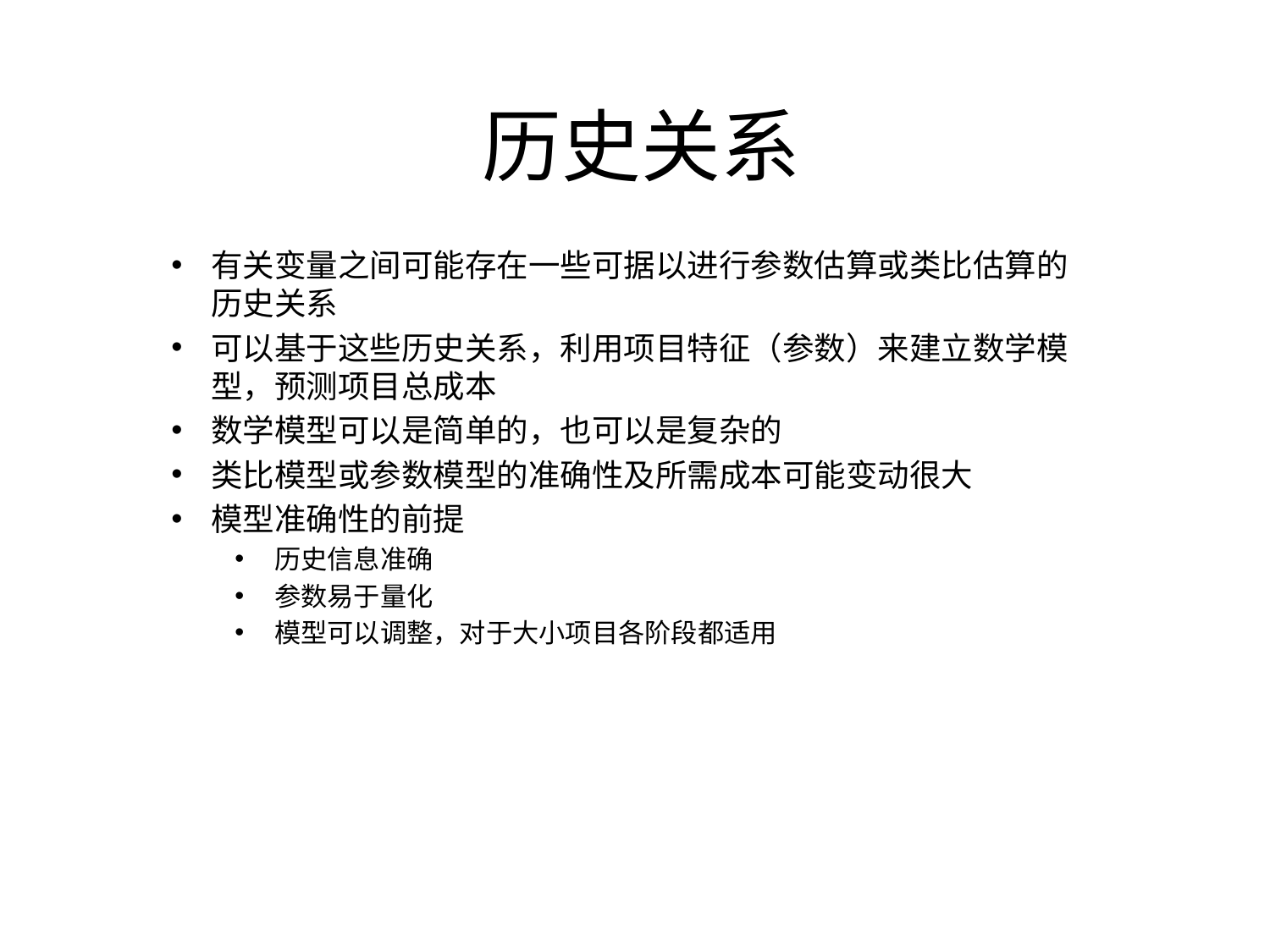

# 历史关系
有关变量之间可能存在一些可据以进行参数估算或类比估算的历史关系
可以基于这些历史关系，利用项目特征（参数）来建立数学模型，预测项目总成本
数学模型可以是简单的，也可以是复杂的
类比模型或参数模型的准确性及所需成本可能变动很大
模型准确性的前提
历史信息准确
参数易于量化
模型可以调整，对于大小项目各阶段都适用